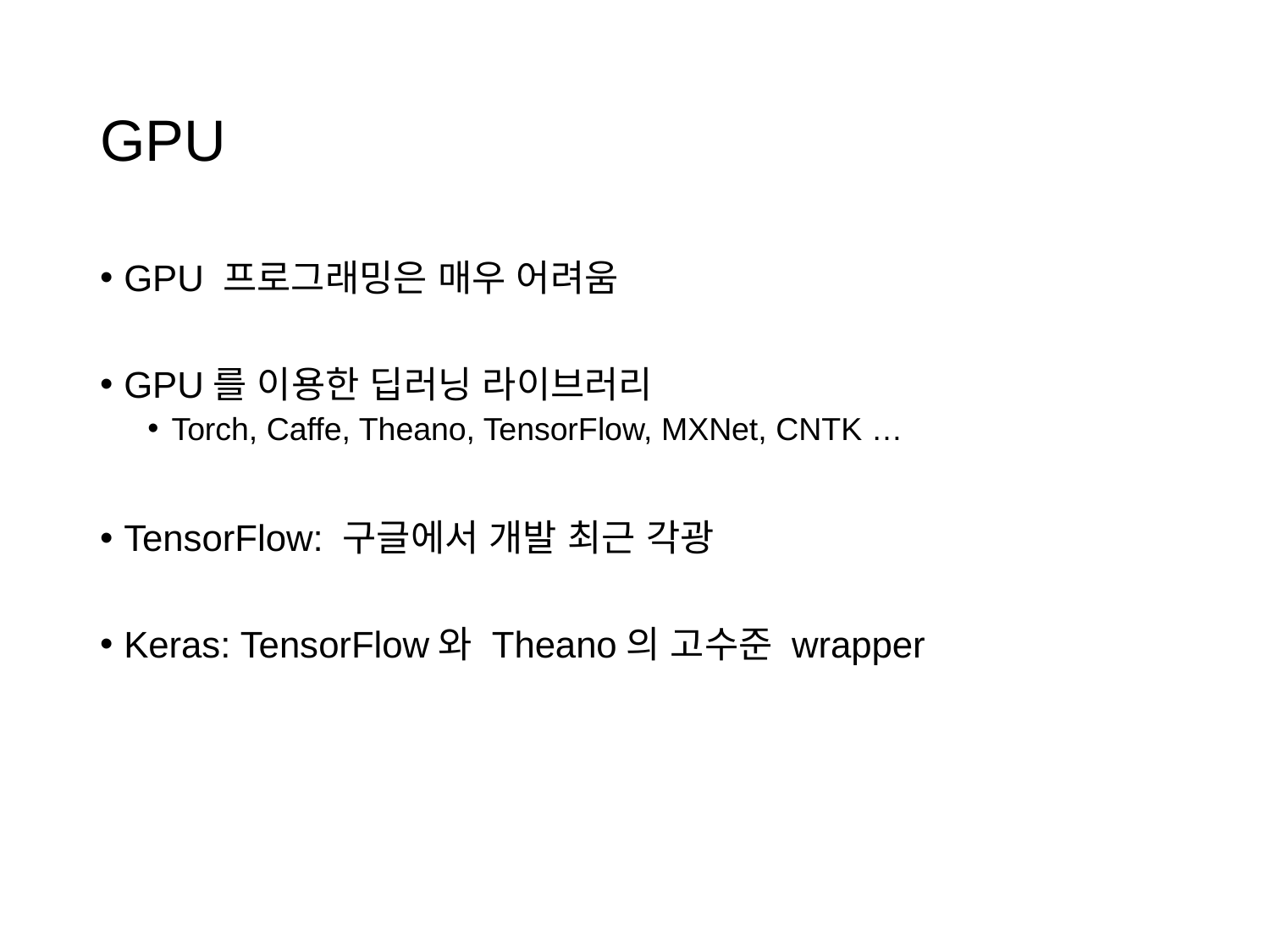

# GPU
GPU 프로그래밍은 매우 어려움

GPU를 이용한 딥러닝 라이브러리
Torch, Caffe, Theano, TensorFlow, MXNet, CNTK …

TensorFlow: 구글에서 개발 최근 각광

Keras: TensorFlow와 Theano의 고수준 wrapper